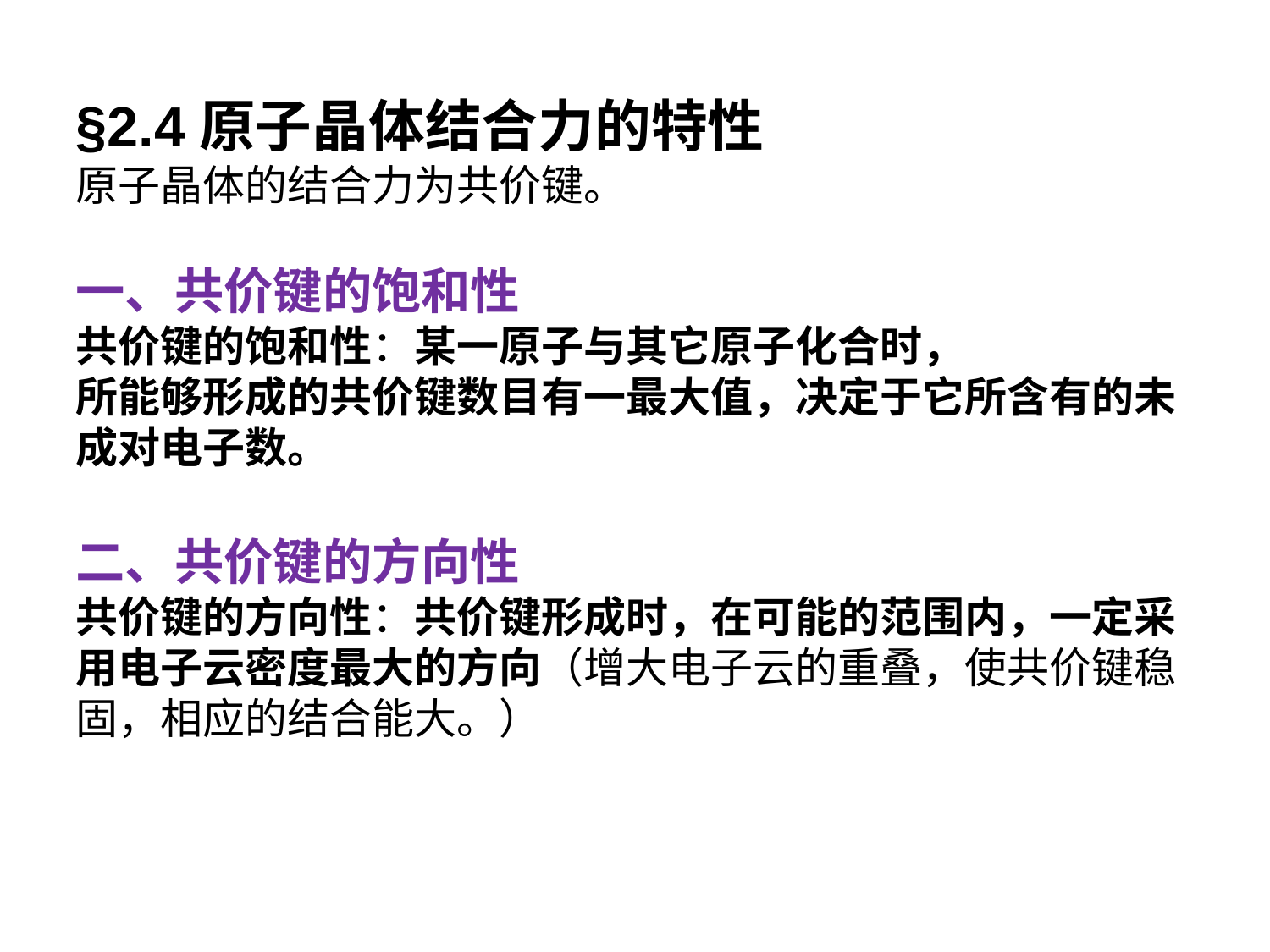

§2.4原子晶体结合力的特性
原子晶体的结合力为共价键。

一、共价键的饱和性
共价键的饱和性：某一原子与其它原子化合时，
所能够形成的共价键数目有一最大值，决定于它所含有的未成对电子数。

二、共价键的方向性
共价键的方向性：共价键形成时，在可能的范围内，一定采用电子云密度最大的方向（增大电子云的重叠，使共价键稳固，相应的结合能大。）